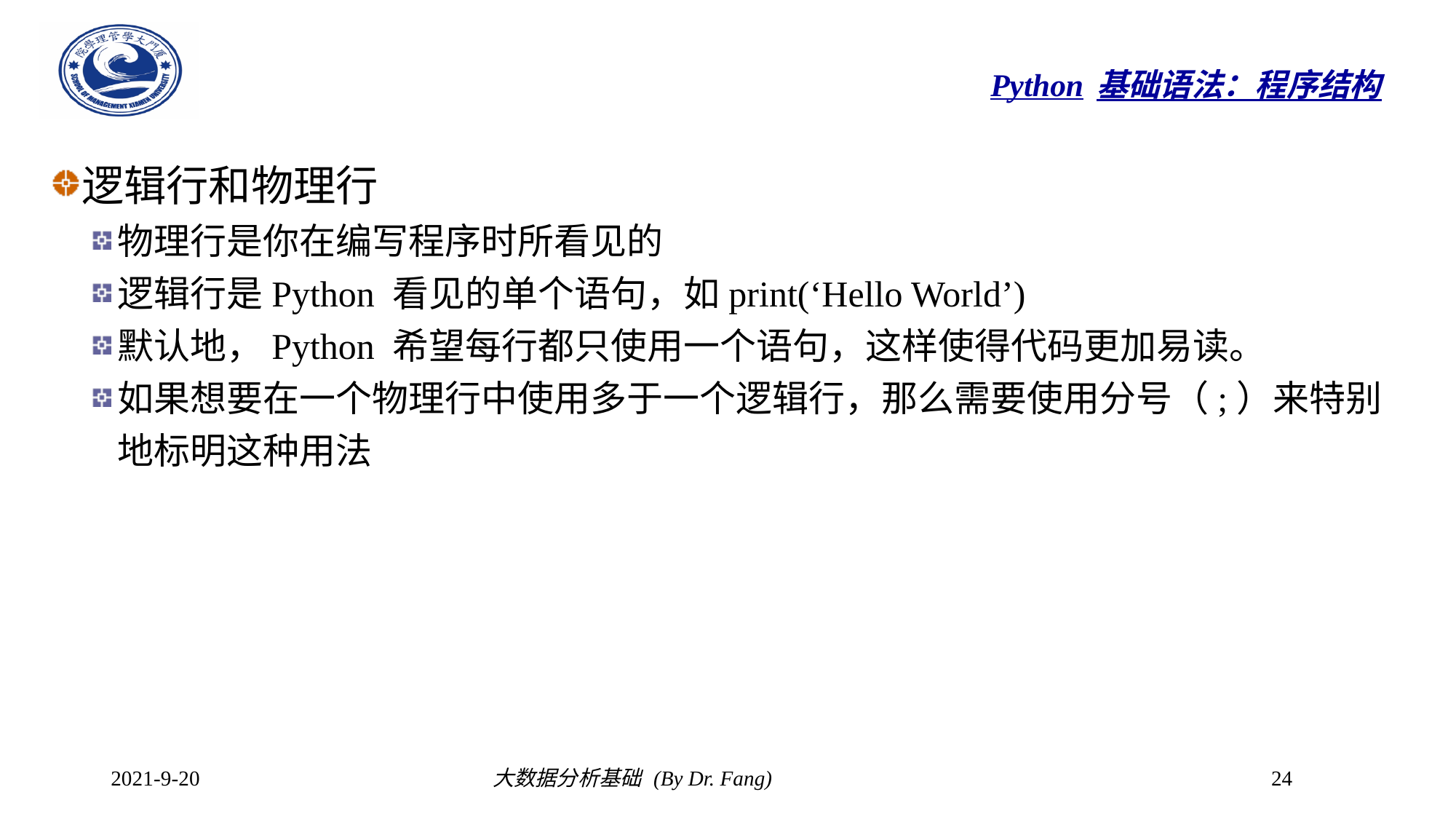

# Python基础语法：程序结构
逻辑行和物理行
物理行是你在编写程序时所看见的
逻辑行是Python 看见的单个语句，如print(‘Hello World’)
默认地，Python 希望每行都只使用一个语句，这样使得代码更加易读。
如果想要在一个物理行中使用多于一个逻辑行，那么需要使用分号（;）来特别地标明这种用法

2021-9-20
大数据分析基础 (By Dr. Fang)
24